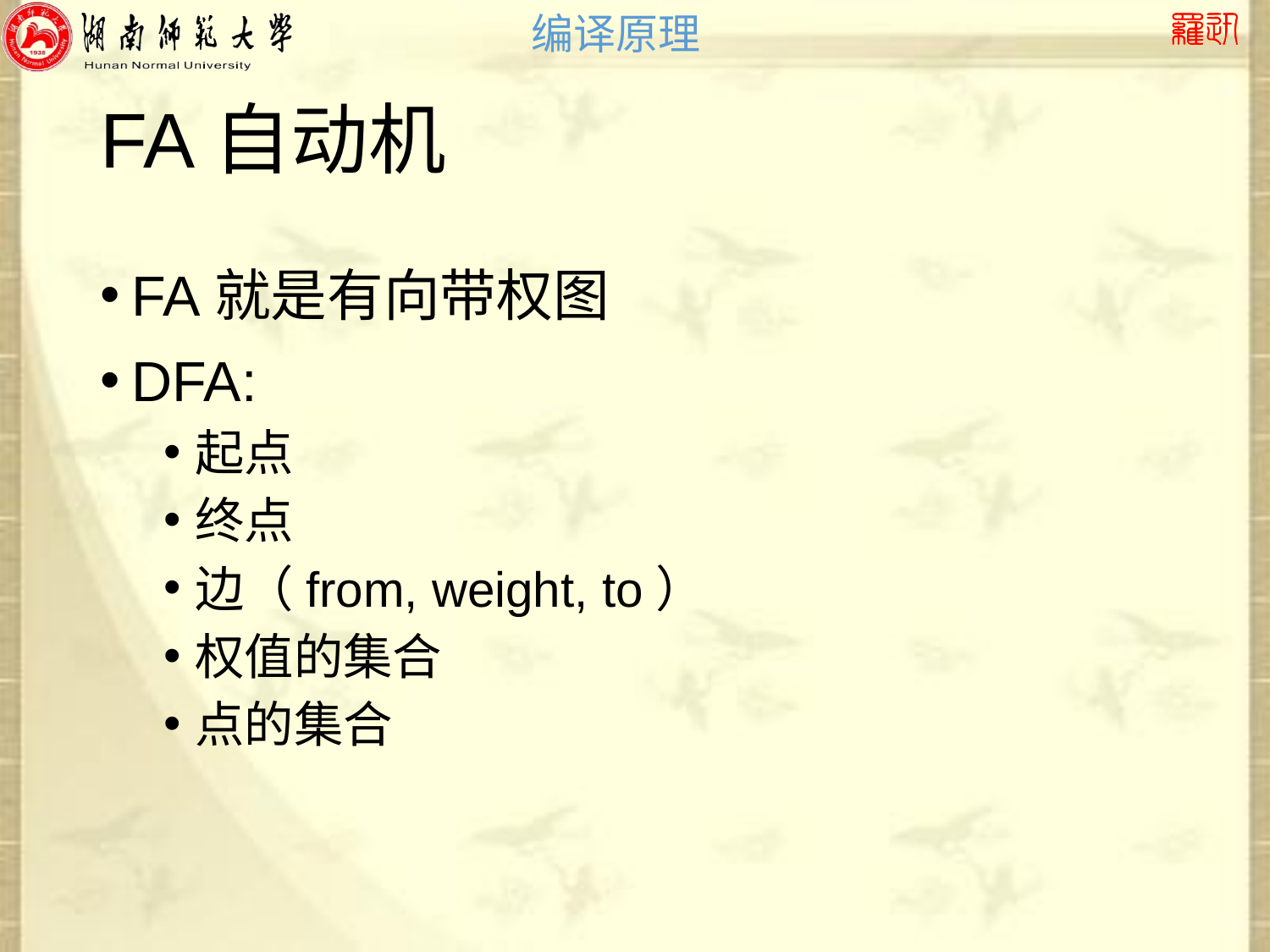

# FA自动机
FA就是有向带权图
DFA:
起点
终点
边（from, weight, to）
权值的集合
点的集合